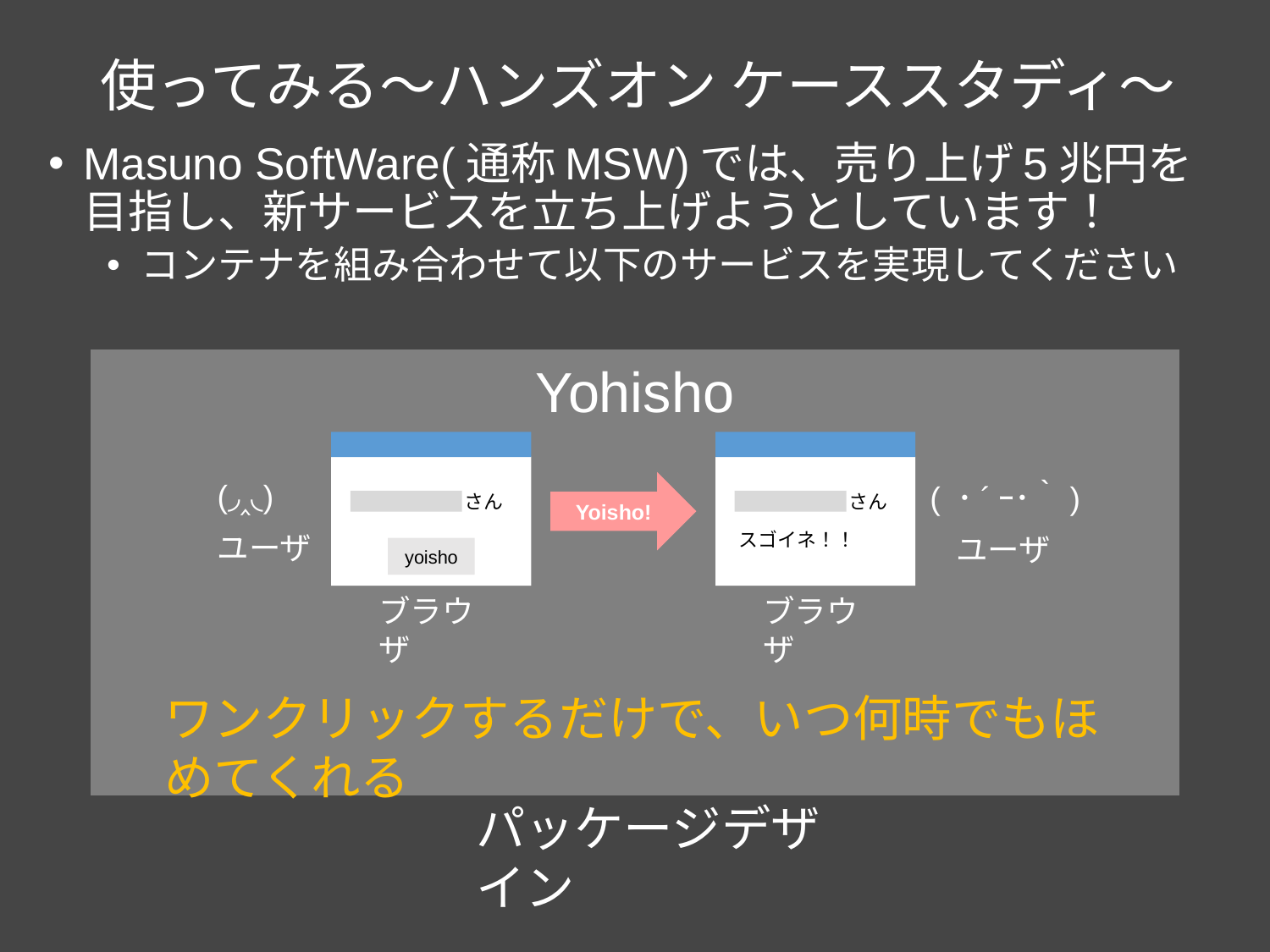

# 使ってみる～ハンズオン ケーススタディ～
Masuno SoftWare(通称MSW)では、売り上げ5兆円を目指し、新サービスを立ち上げようとしています！
コンテナを組み合わせて以下のサービスを実現してください
Yohisho

さん

yoisho

さん

スゴイネ！！
(◞‸◟)
Yoisho!
( ･´ｰ･｀)
ユーザ
ユーザ
ブラウザ
ブラウザ
ワンクリックするだけで、いつ何時でもほめてくれる
パッケージデザイン